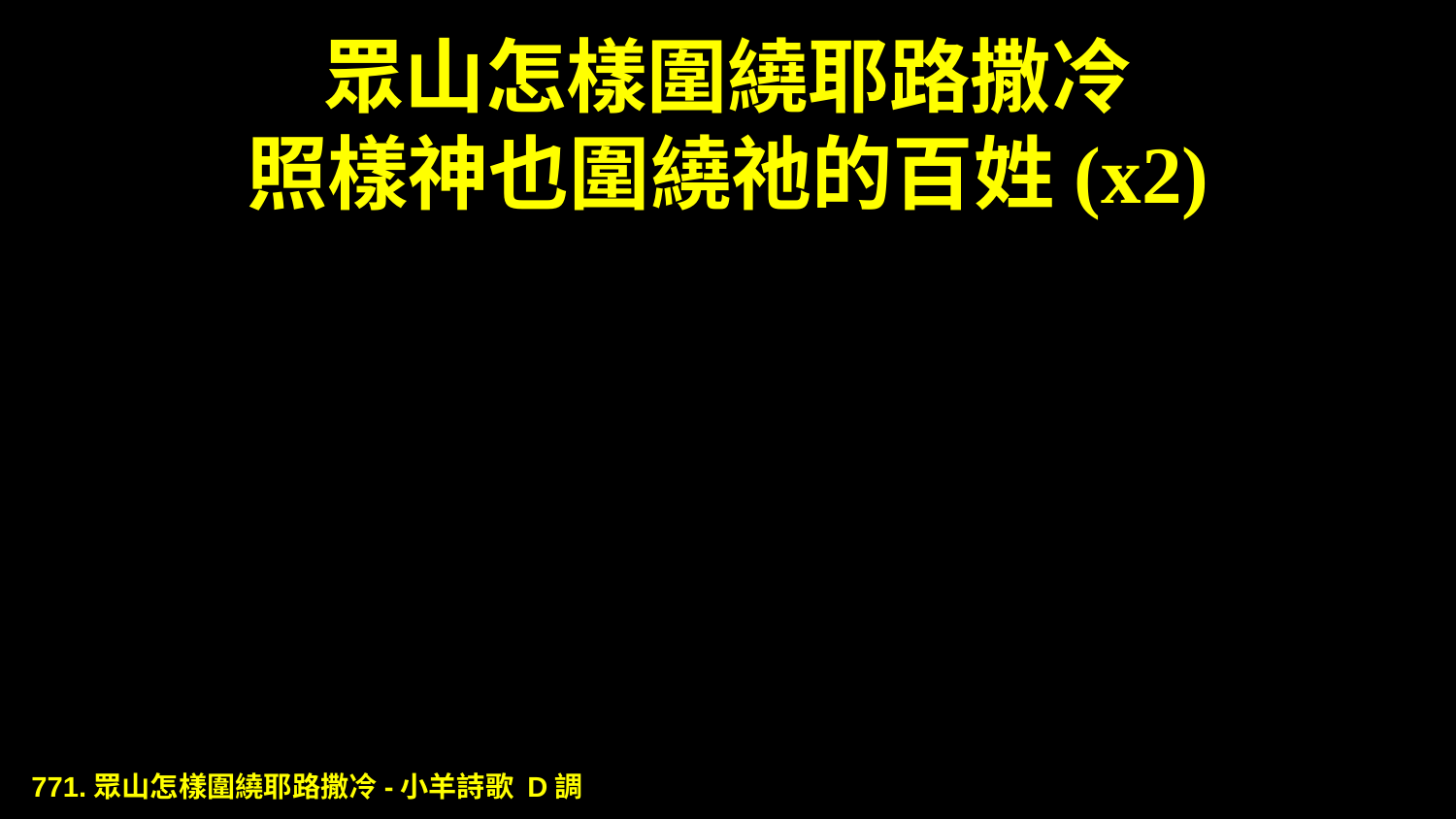

# 眾山怎樣圍繞耶路撒冷 照樣神也圍繞祂的百姓(x2)
771.眾山怎樣圍繞耶路撒冷-小羊詩歌 D調